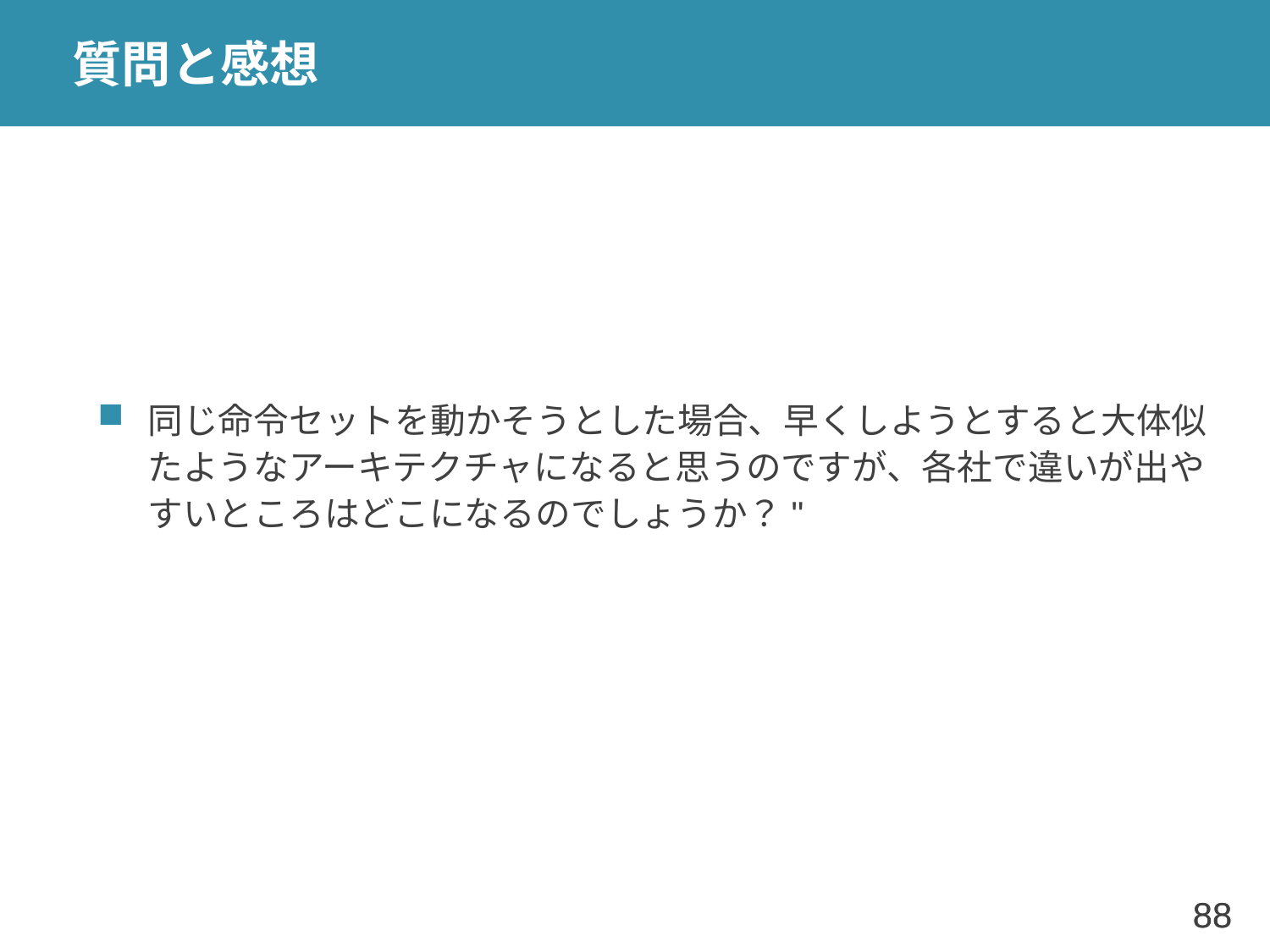

# 質問と感想
同じ命令セットを動かそうとした場合、早くしようとすると大体似たようなアーキテクチャになると思うのですが、各社で違いが出やすいところはどこになるのでしょうか？"